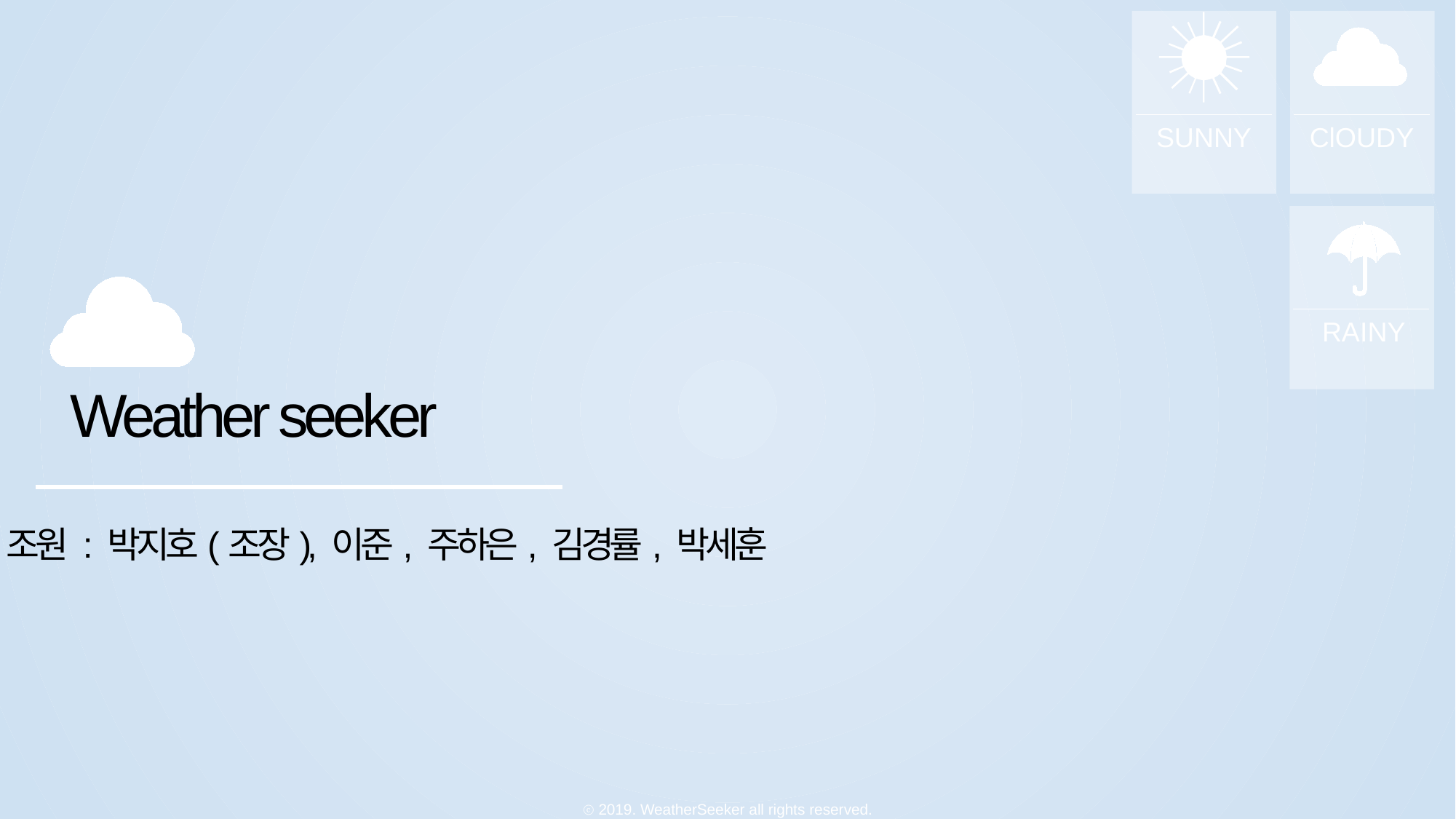

SUNNY
ClOUDY

RAINY

Weather seeker
조원 : 박지호(조장), 이준, 주하은, 김경률, 박세훈